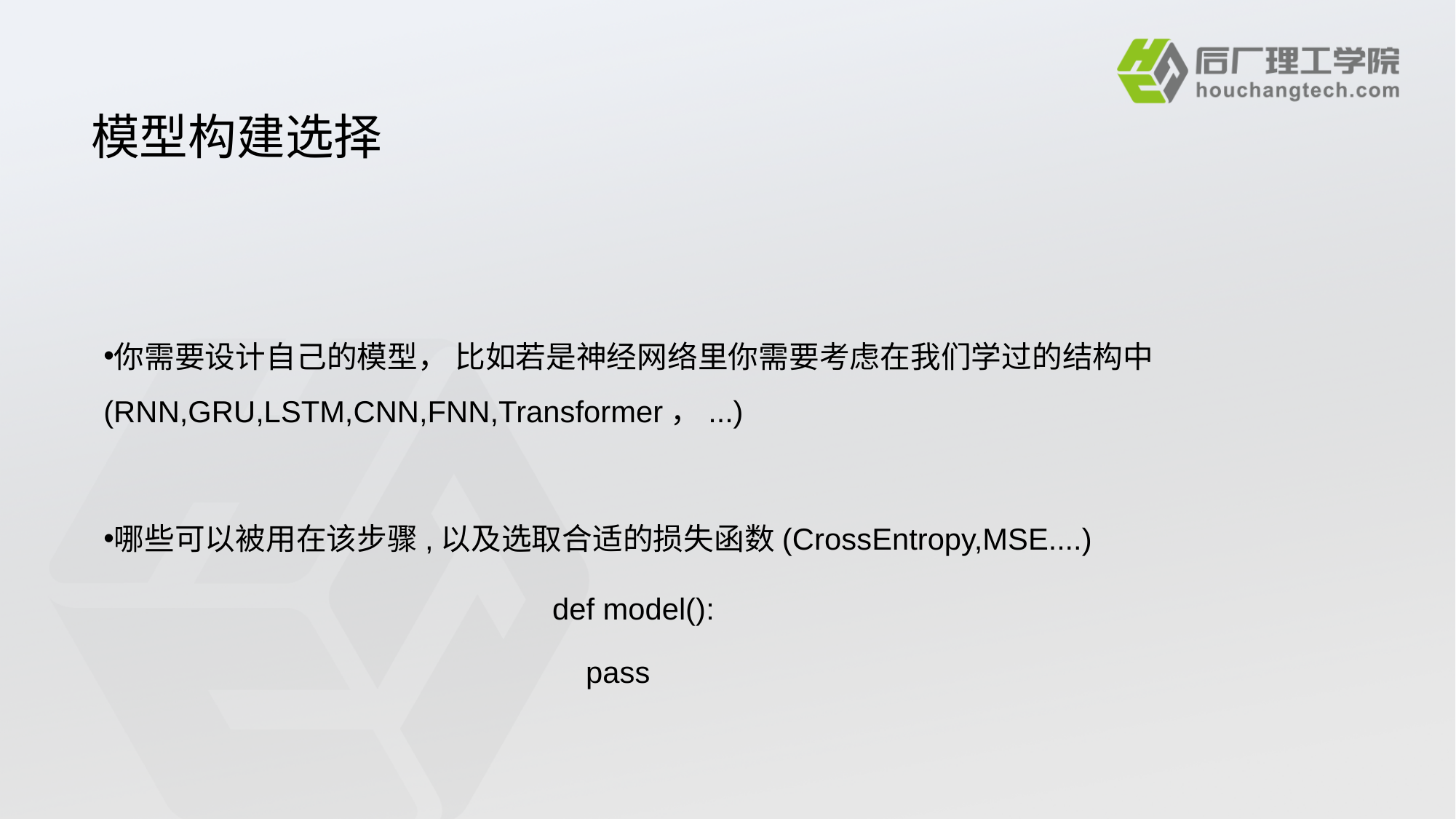

模型构建选择
你需要设计自己的模型， 比如若是神经网络里你需要考虑在我们学过的结构中(RNN,GRU,LSTM,CNN,FNN,Transformer，...)

哪些可以被用在该步骤,以及选取合适的损失函数(CrossEntropy,MSE....)
def model():
    pass